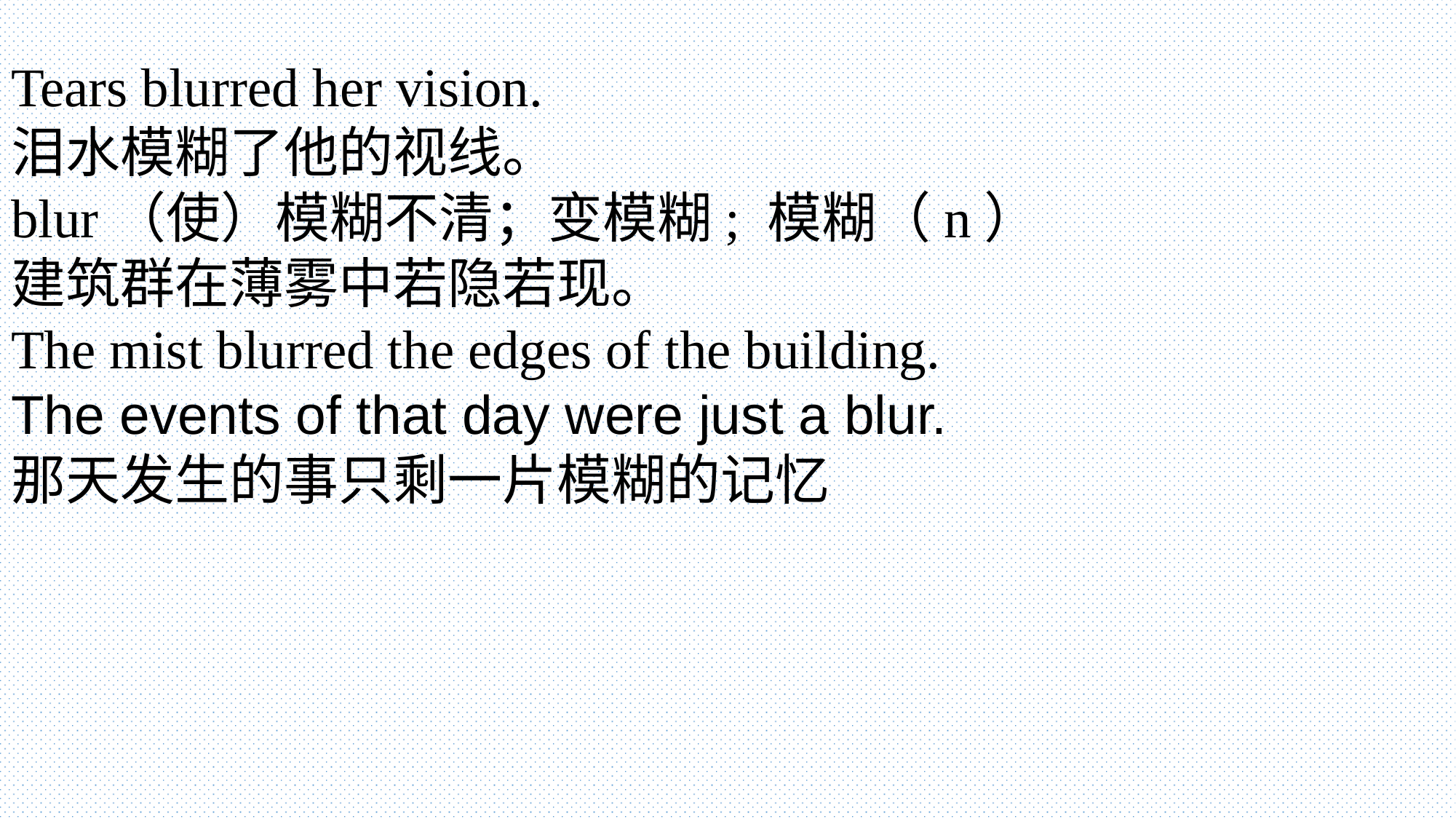

Tears blurred her vision.
泪水模糊了他的视线。
blur（使）模糊不清；变模糊; 模糊（n）
建筑群在薄雾中若隐若现。
The mist blurred the edges of the building.
The events of that day were just a blur.
那天发生的事只剩一片模糊的记忆